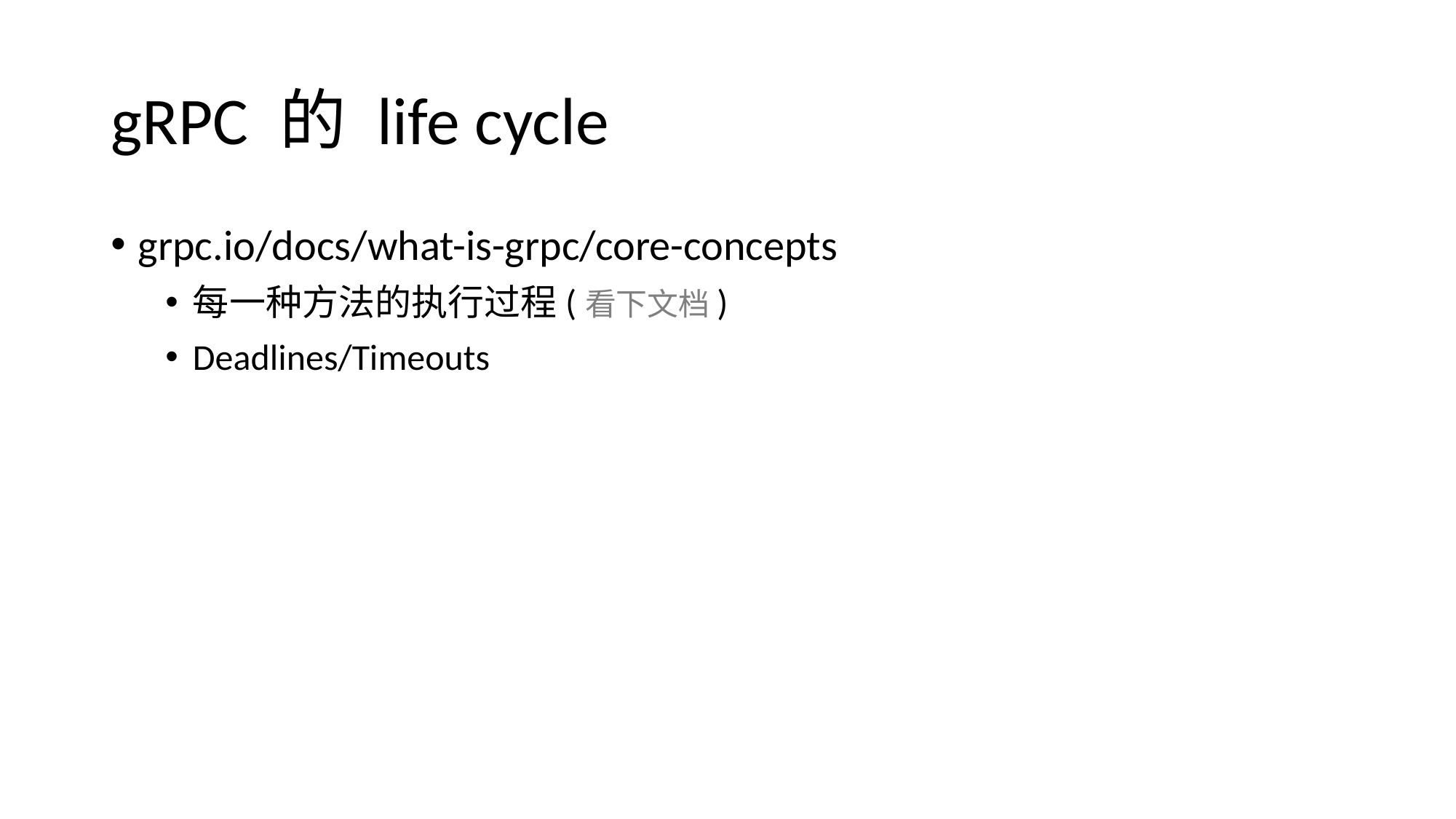

# gRPC 的 life cycle
grpc.io/docs/what-is-grpc/core-concepts
每一种方法的执行过程(看下文档)
Deadlines/Timeouts